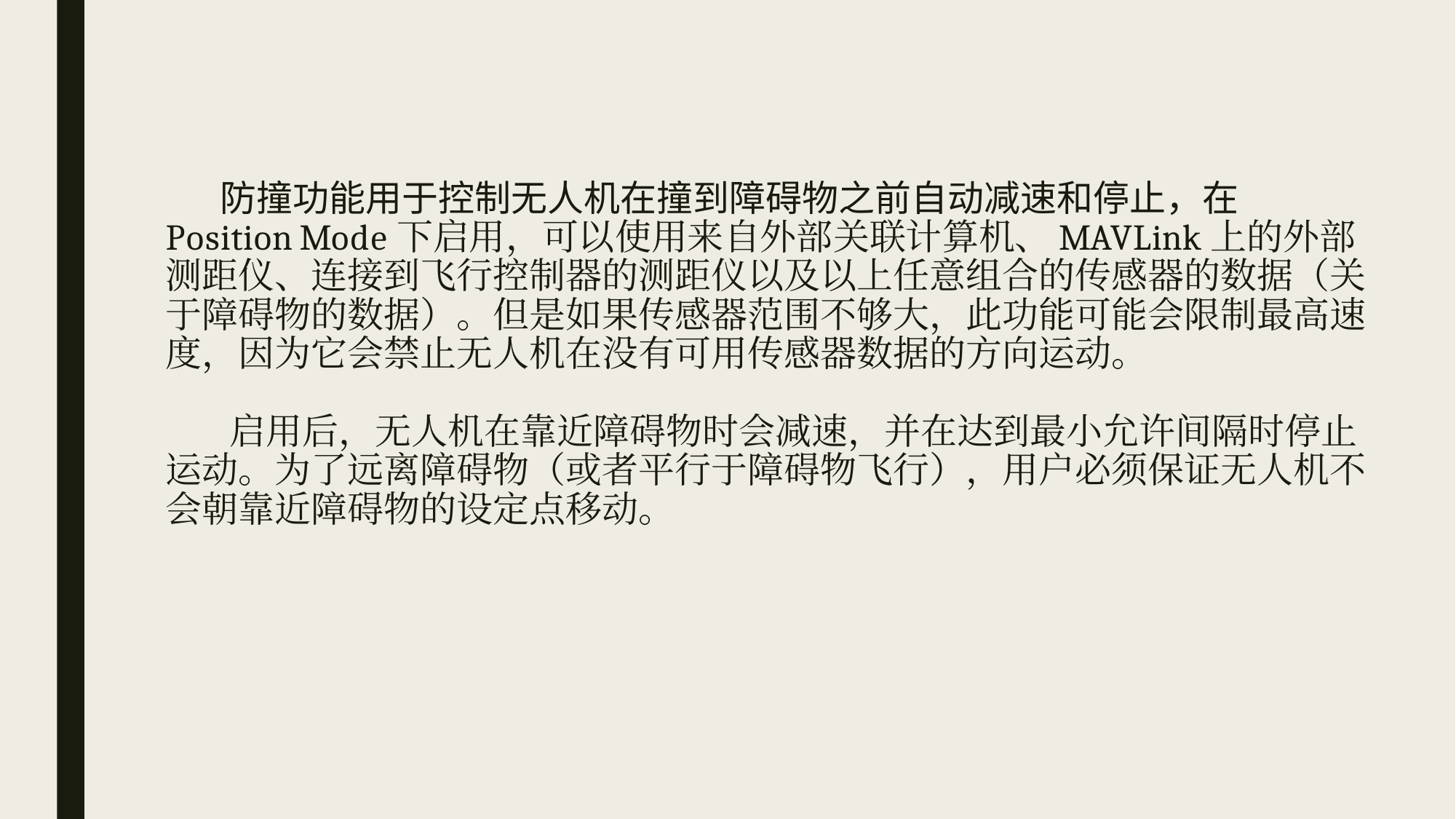

# 防撞功能用于控制无人机在撞到障碍物之前自动减速和停止，在Position Mode下启用，可以使用来自外部关联计算机、MAVLink上的外部测距仪、连接到飞行控制器的测距仪以及以上任意组合的传感器的数据（关于障碍物的数据）。但是如果传感器范围不够大，此功能可能会限制最高速度，因为它会禁止无人机在没有可用传感器数据的方向运动。 启用后，无人机在靠近障碍物时会减速，并在达到最小允许间隔时停止运动。为了远离障碍物（或者平行于障碍物飞行），用户必须保证无人机不会朝靠近障碍物的设定点移动。